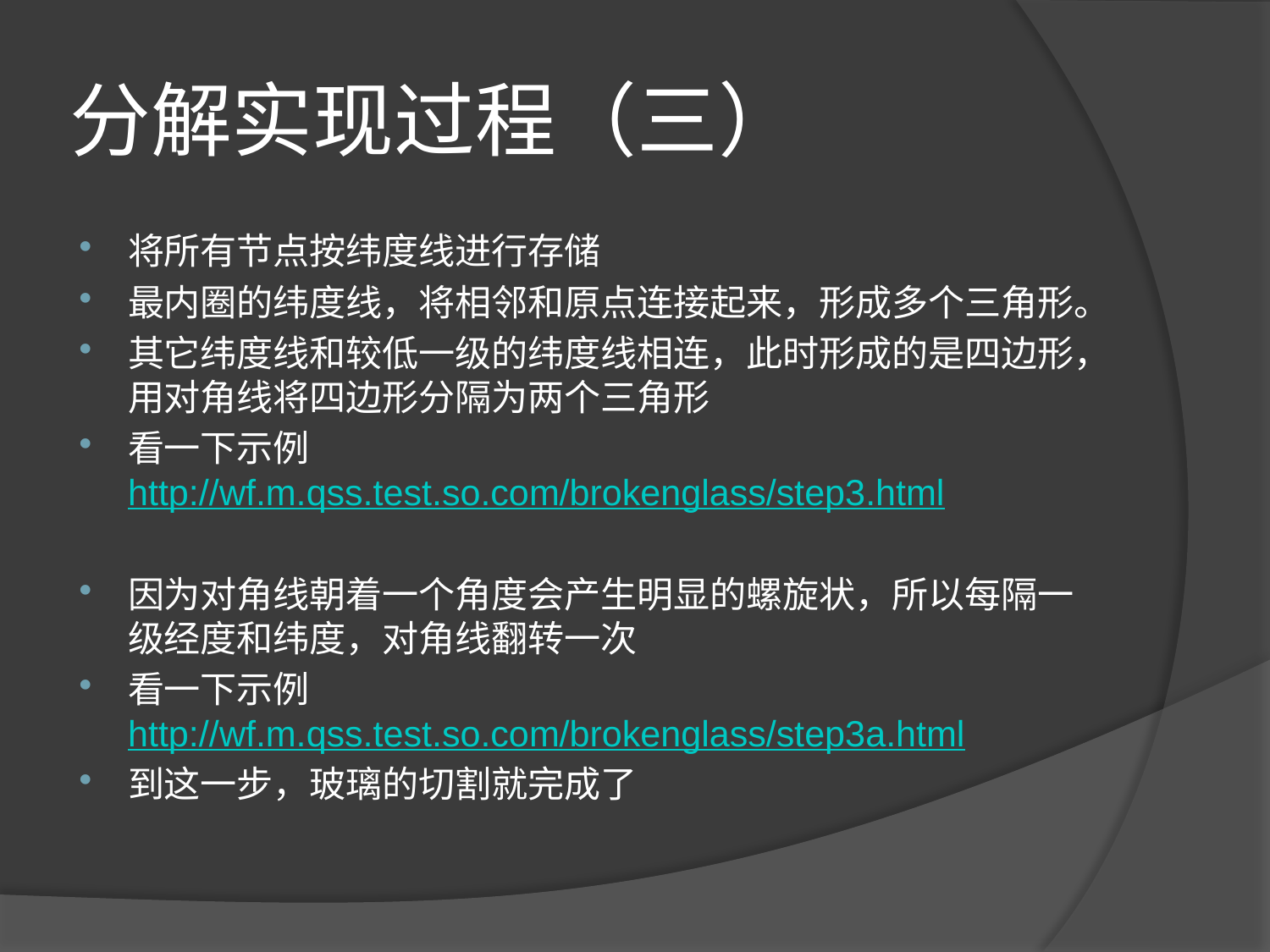

# 分解实现过程（三）
将所有节点按纬度线进行存储
最内圈的纬度线，将相邻和原点连接起来，形成多个三角形。
其它纬度线和较低一级的纬度线相连，此时形成的是四边形，用对角线将四边形分隔为两个三角形
看一下示例
http://wf.m.qss.test.so.com/brokenglass/step3.html

因为对角线朝着一个角度会产生明显的螺旋状，所以每隔一级经度和纬度，对角线翻转一次
看一下示例
http://wf.m.qss.test.so.com/brokenglass/step3a.html
到这一步，玻璃的切割就完成了